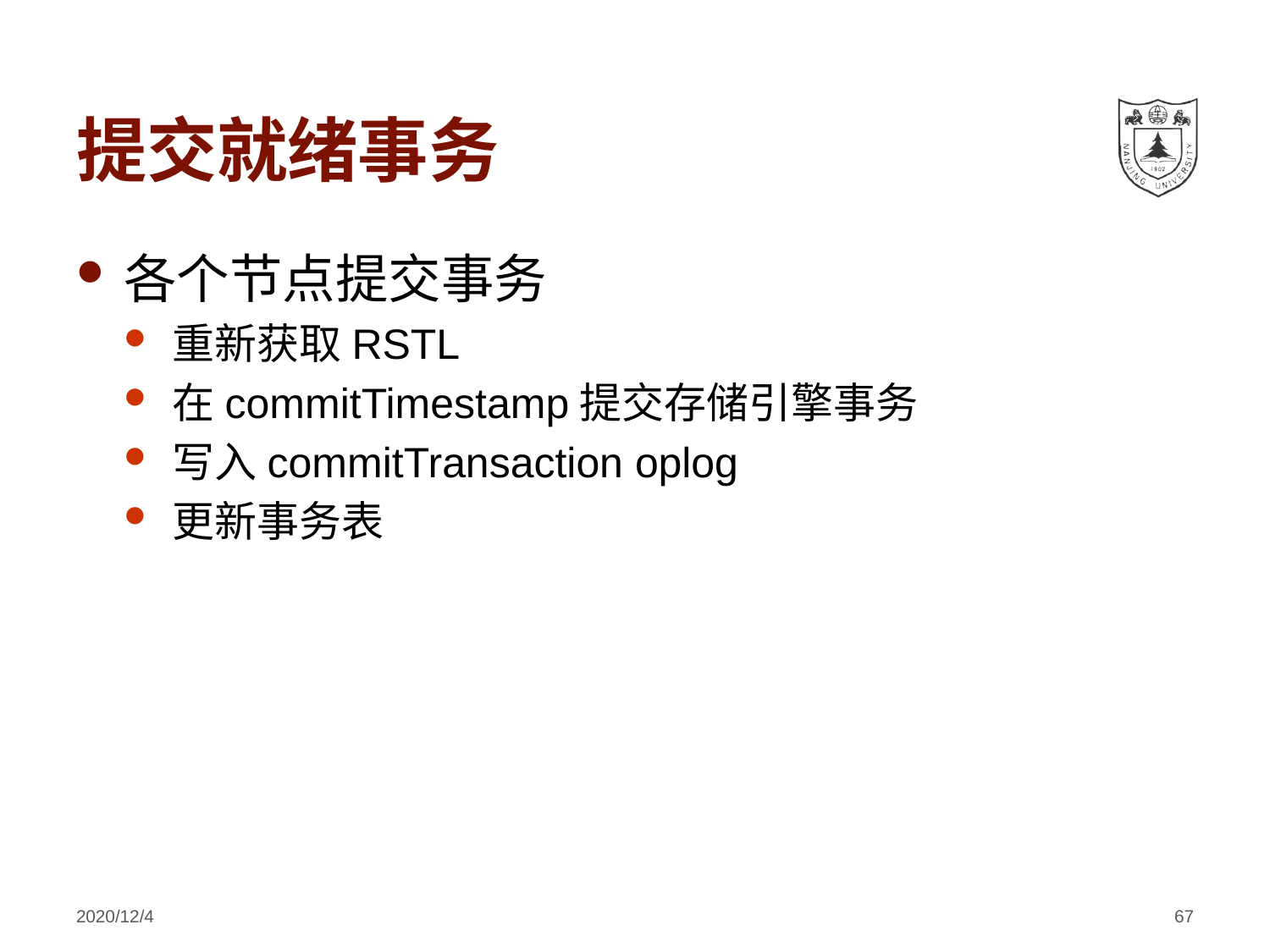

# 提交就绪事务
各个节点提交事务
重新获取RSTL
在commitTimestamp提交存储引擎事务
写入commitTransaction oplog
更新事务表

2020/12/4

67